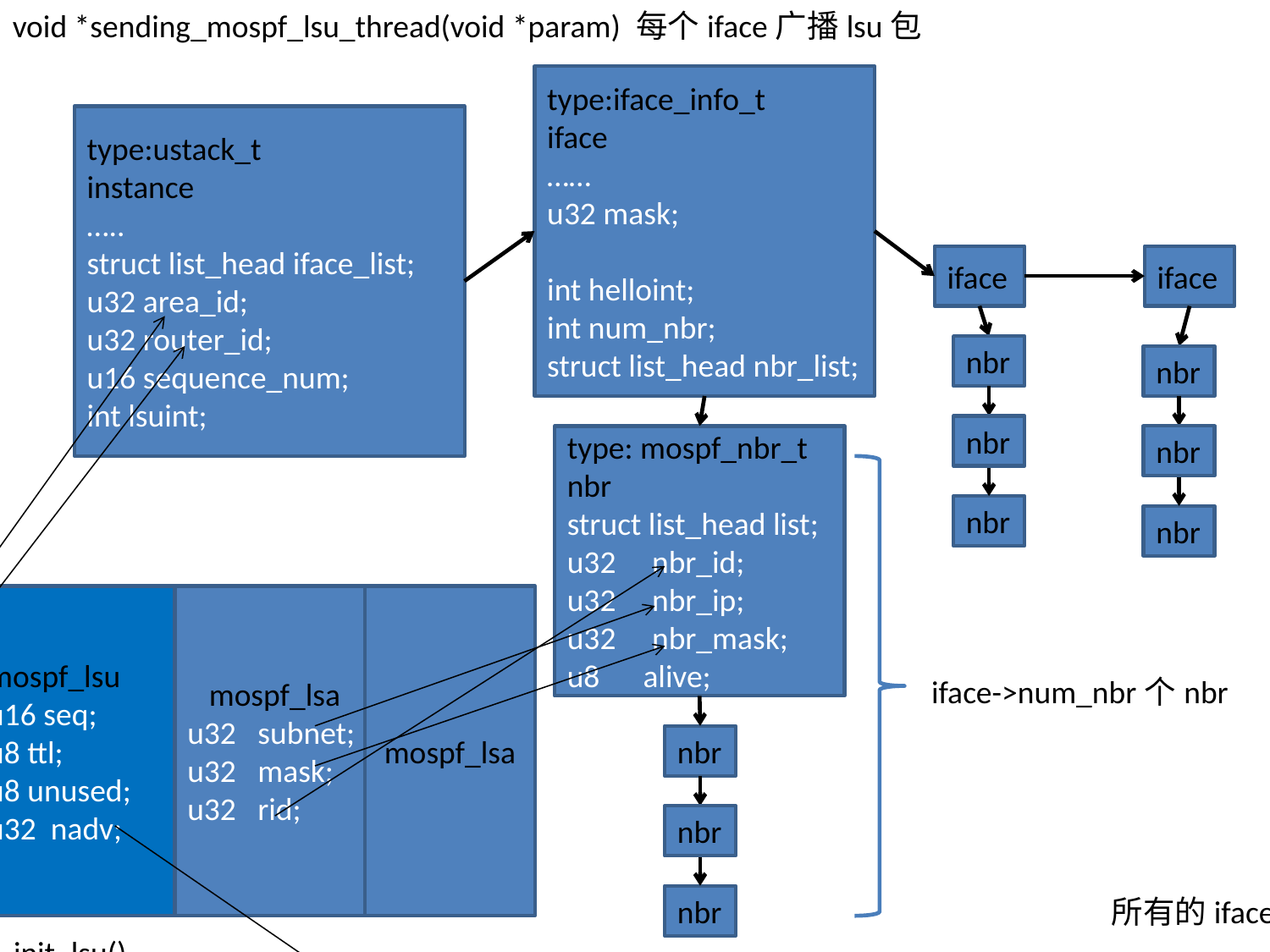

void *sending_mospf_lsu_thread(void *param) 每个iface广播lsu包
type:iface_info_t
iface
……
u32 mask;

int helloint;
int num_nbr;
struct list_head nbr_list;
type:ustack_t
instance
…..
struct list_head iface_list;
u32 area_id;
u32 router_id;
u16 sequence_num;
int lsuint;
iface
iface
nbr
nbr
nbr
nbr
type: mospf_nbr_t
nbr
struct list_head list;
u32     nbr_id;
u32     nbr_ip;
u32     nbr_mask;
u8      alive;
nbr

发mospf_lsu包：
nbr
eth_hdr
。。。
ip_hdr
。。。
mospf_hdr
u8 version;
u8 type;
u16 len;
u32 rid;
u32 aid;
u16checksum;u16 padding;
mospf_lsu
u16 seq;
u8 ttl;
u8 unused;
u32  nadv;
mospf_lsa
u32   subnet;
u32   mask;
u32   rid;
mospf_lsa
iface->num_nbr个nbr
nbr
nbr
nbr
所有的iface的每个nbr对应一个lsa
init_lsu()
所有iface的所有nbr之和